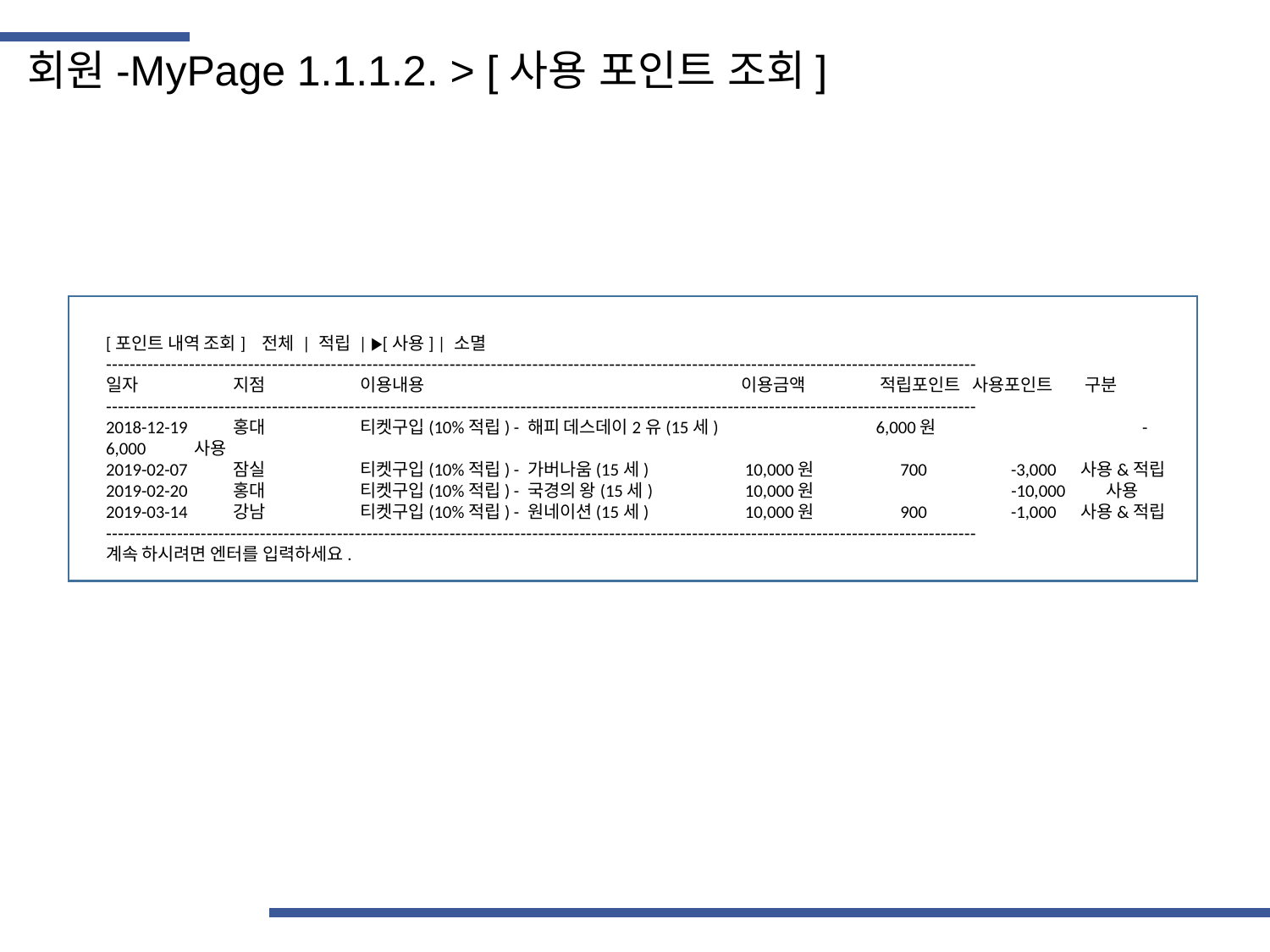

회원-MyPage 1.1.1.2. > [사용 포인트 조회]

[포인트 내역 조회]   전체 | 적립 | ▶[사용] | 소멸
---------------------------------------------------------------------------------------------------------------------------------------------------
일자	지점	이용내용			이용금액	   적립포인트   사용포인트        구분
---------------------------------------------------------------------------------------------------------------------------------------------------
2018-12-19	홍대	티켓구입(10%적립) - 해피 데스데이2유(15세)         	  6,000원	          	    -6,000           사용
2019-02-07	잠실	티켓구입(10%적립) - 가버나움(15세)              	 10,000원	       700	    -3,000     사용&적립
2019-02-20	홍대	티켓구입(10%적립) - 국경의 왕(15세)             	 10,000원	          	   -10,000         사용
2019-03-14	강남	티켓구입(10%적립) - 원네이션(15세)              	 10,000원	       900	    -1,000     사용&적립
---------------------------------------------------------------------------------------------------------------------------------------------------
계속 하시려면 엔터를 입력하세요.